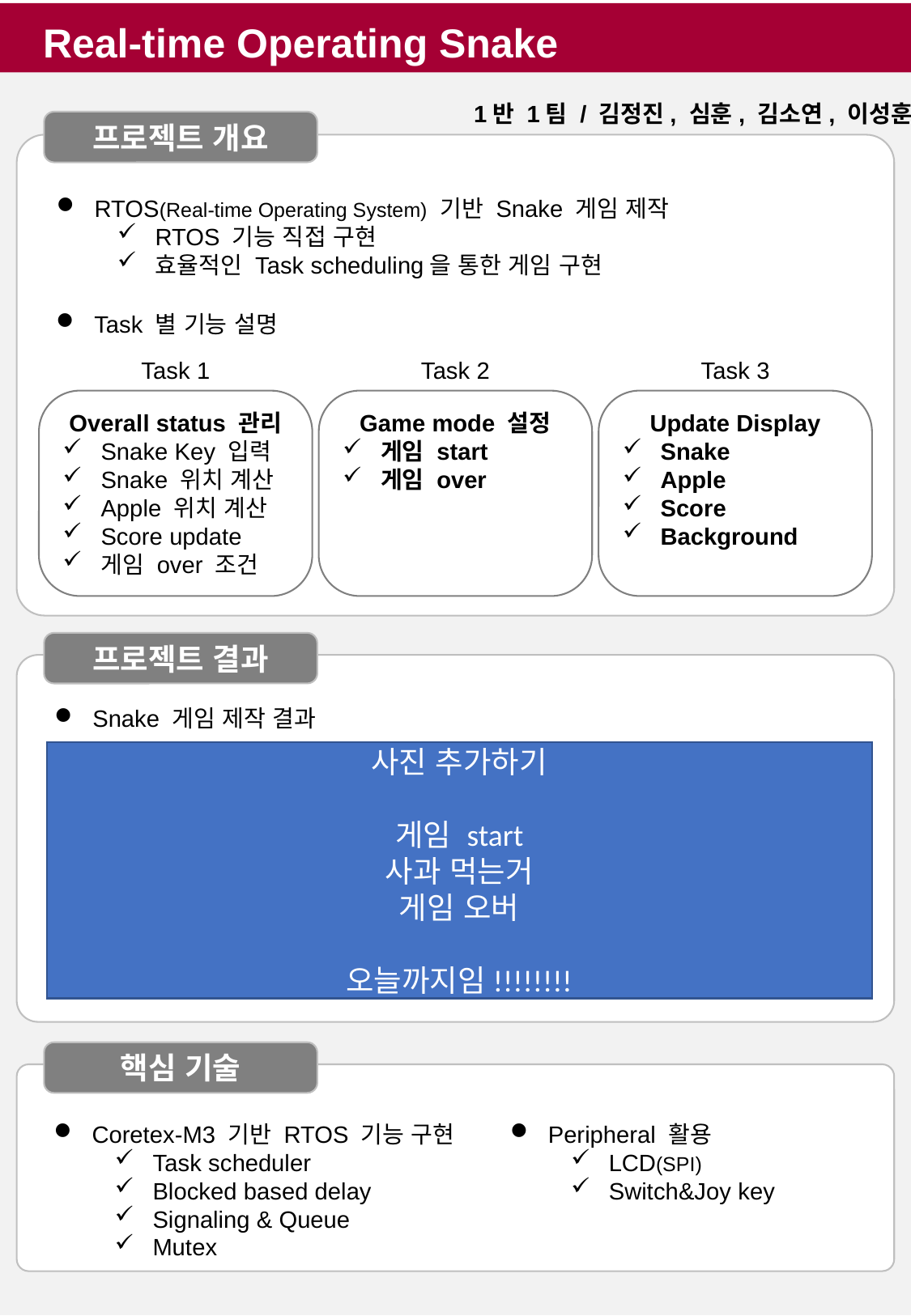

Real-time Operating Snake

1반 1팀 / 김정진, 심훈, 김소연, 이성훈
프로젝트 개요

RTOS(Real-time Operating System) 기반 Snake 게임 제작
RTOS 기능 직접 구현
효율적인 Task scheduling을 통한 게임 구현
Task 별 기능 설명
Task 1
Task 2
Task 3
Overall status 관리
Snake Key 입력
Snake 위치 계산
Apple 위치 계산
Score update
게임 over 조건
Game mode 설정
게임 start
게임 over
Update Display
Snake
Apple
Score
Background
프로젝트 결과

Snake 게임 제작 결과
사진 추가하기

게임 start
사과 먹는거
게임 오버

오늘까지임!!!!!!!!
핵심 기술

Coretex-M3 기반 RTOS 기능 구현
Task scheduler
Blocked based delay
Signaling & Queue
Mutex
Peripheral 활용
LCD(SPI)
Switch&Joy key